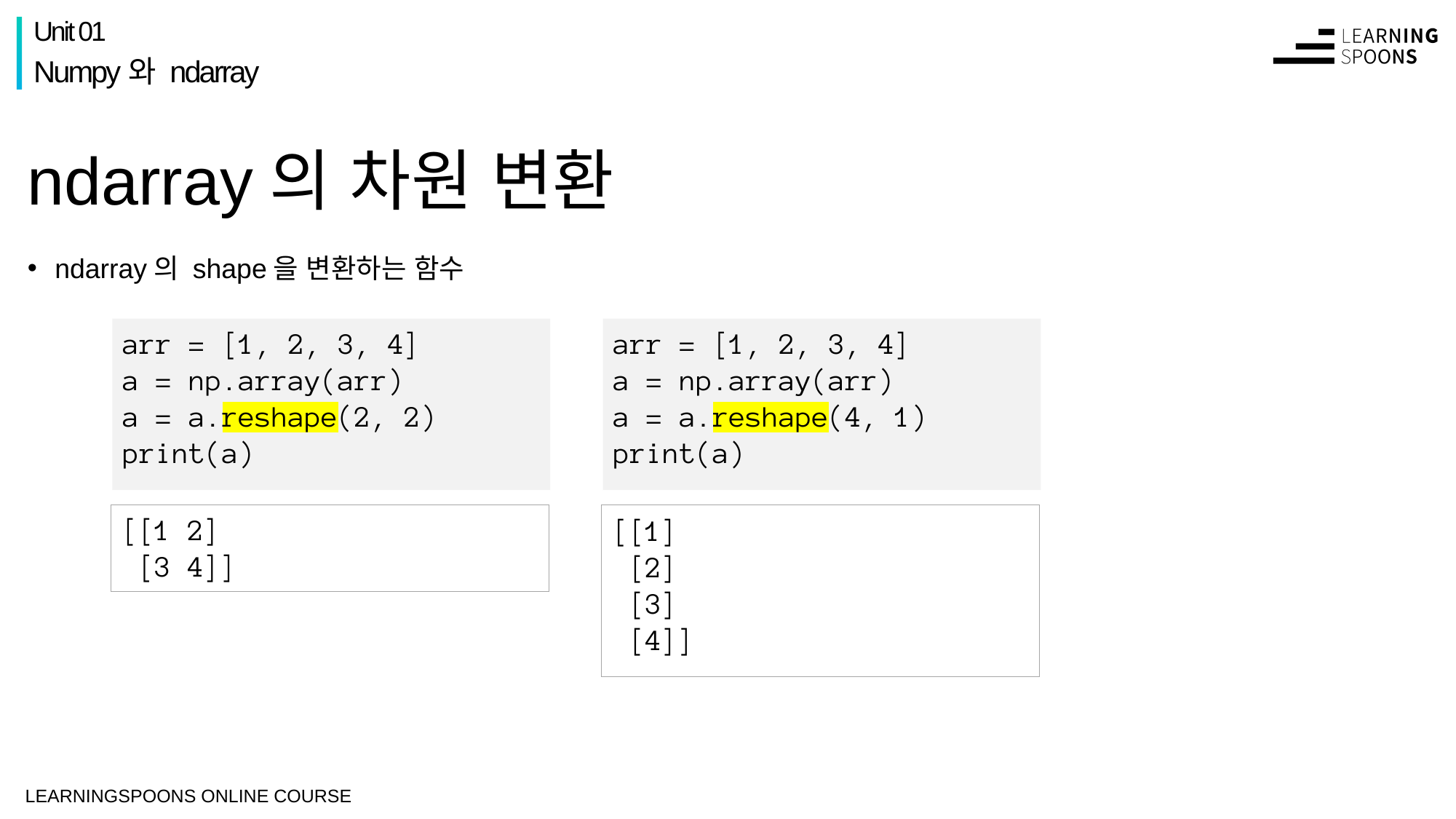

Unit 01
Numpy와 ndarray
# ndarray의 차원 변환
ndarray의 shape을 변환하는 함수

arr = [1, 2, 3, 4]
a = np.array(arr)
a = a.reshape(2, 2)
print(a)
arr = [1, 2, 3, 4]
a = np.array(arr)
a = a.reshape(4, 1)
print(a)
[[1 2]
 [3 4]]
[[1]
 [2]
 [3]
 [4]]